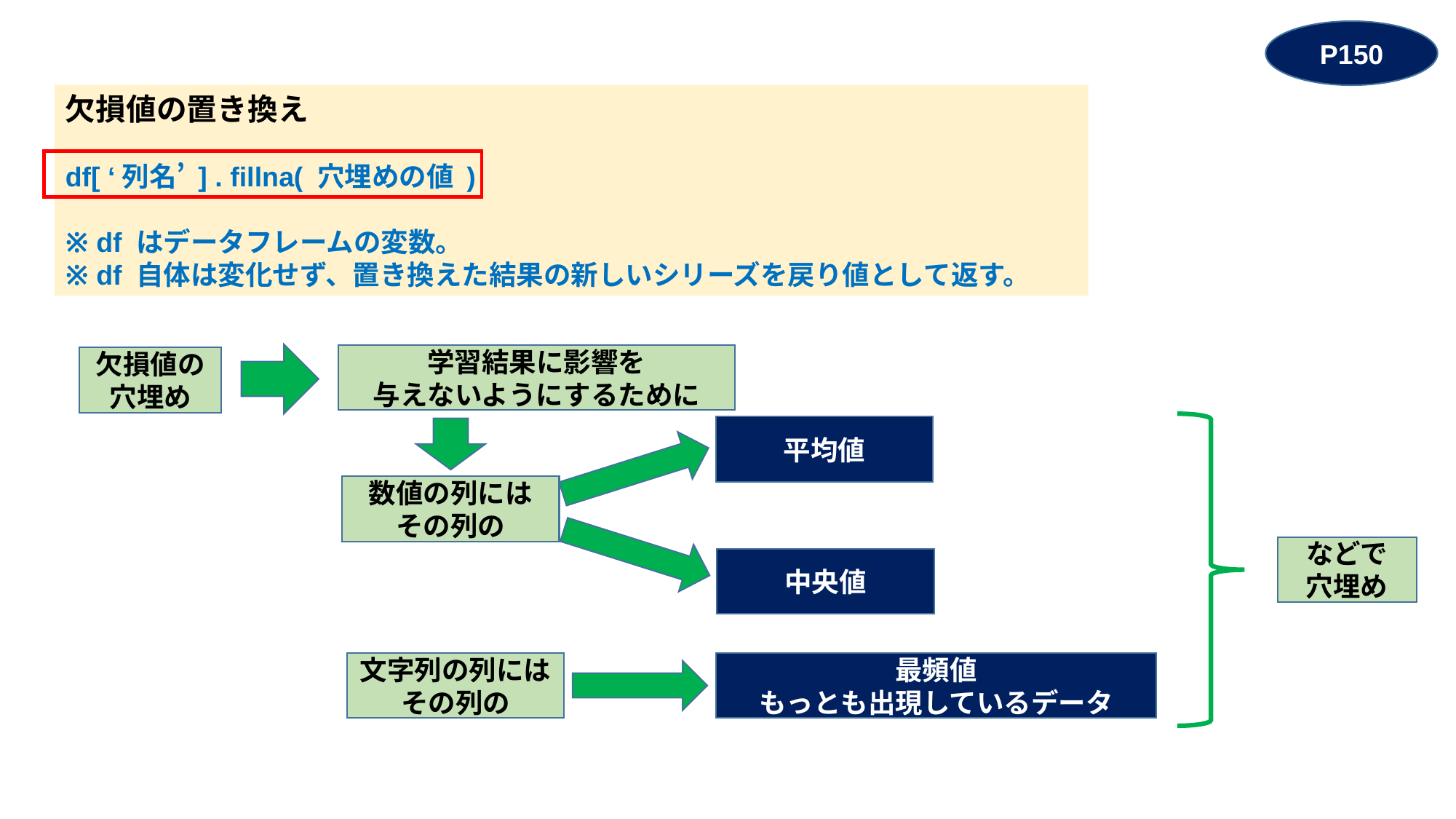

P150
欠損値の置き換え

df[ ‘列名’ ] . fillna( 穴埋めの値 )

※ df はデータフレームの変数。
※ df 自体は変化せず、置き換えた結果の新しいシリーズを戻り値として返す。

学習結果に影響を
与えないようにするために
欠損値の穴埋め

平均値

数値の列には
その列の

などで
穴埋め
中央値
最頻値
もっとも出現しているデータ
文字列の列には
その列の